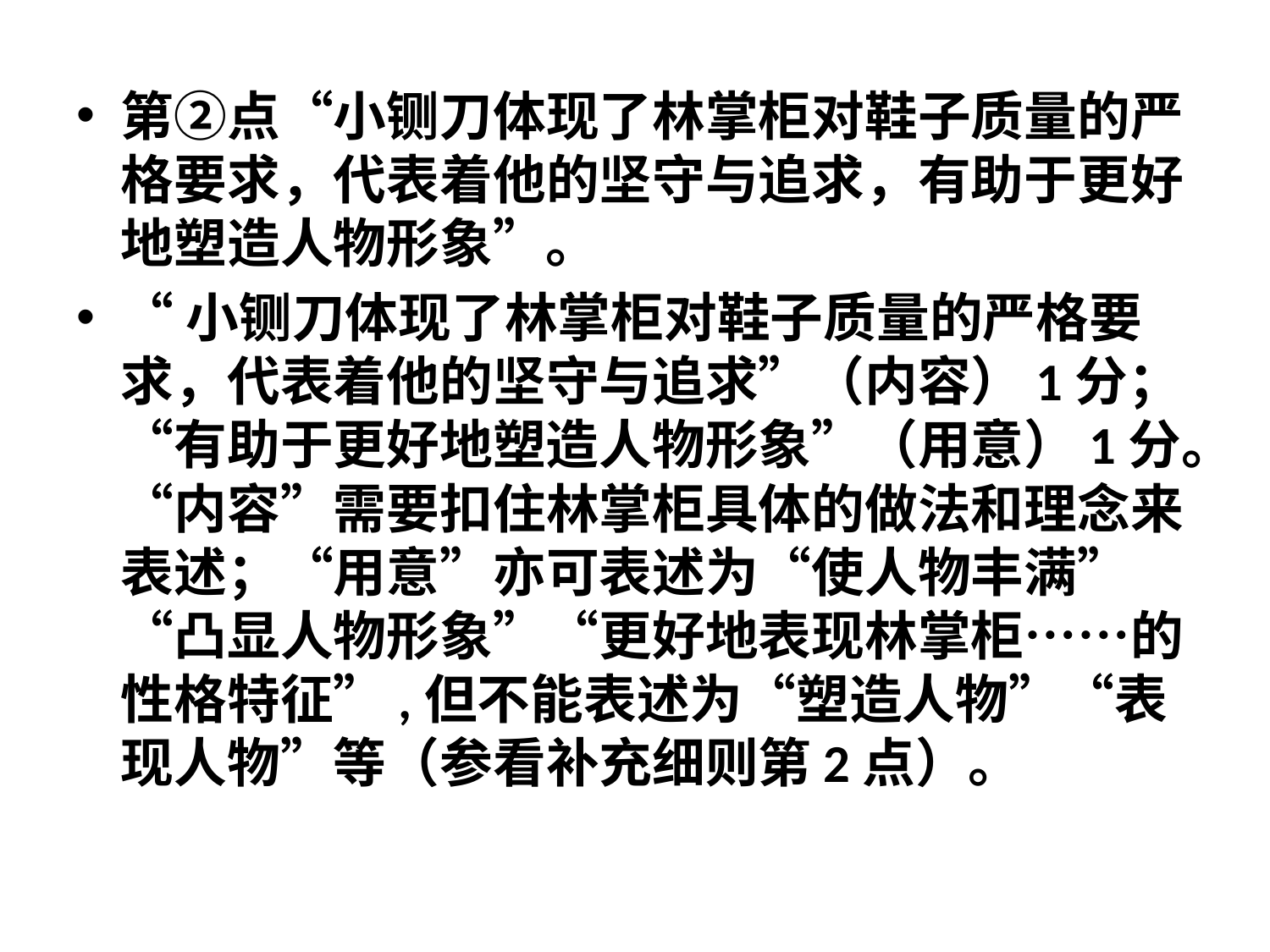

第②点“小铡刀体现了林掌柜对鞋子质量的严格要求，代表着他的坚守与追求，有助于更好地塑造人物形象”。
“小铡刀体现了林掌柜对鞋子质量的严格要求，代表着他的坚守与追求”（内容）1分；“有助于更好地塑造人物形象”（用意）1分。“内容”需要扣住林掌柜具体的做法和理念来表述；“用意”亦可表述为“使人物丰满”“凸显人物形象”“更好地表现林掌柜……的性格特征”,但不能表述为“塑造人物”“表现人物”等（参看补充细则第2点）。